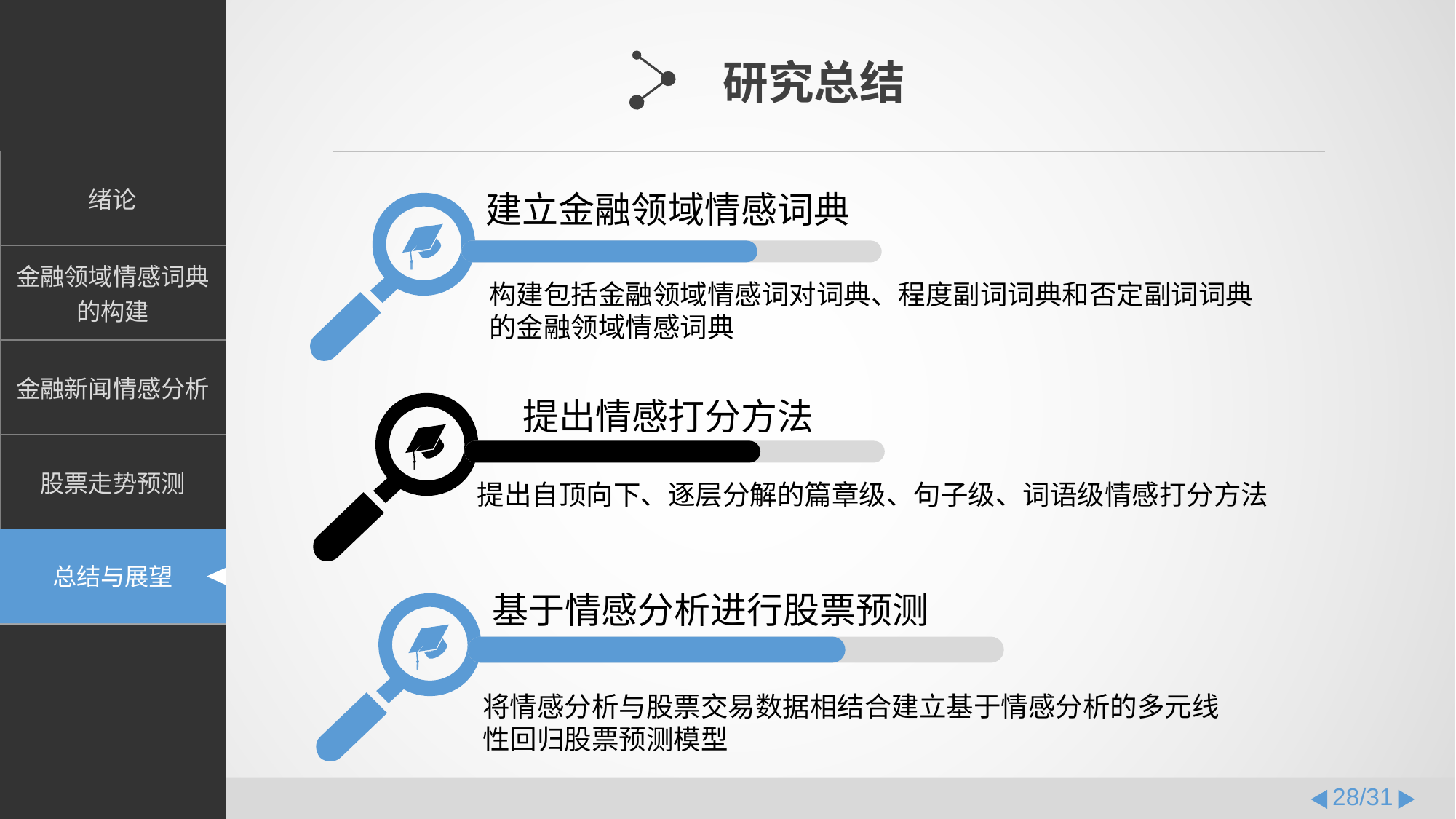

研究总结
建立金融领域情感词典

构建包括金融领域情感词对词典、程度副词词典和否定副词词典的金融领域情感词典
提出情感打分方法

提出自顶向下、逐层分解的篇章级、句子级、词语级情感打分方法
基于情感分析进行股票预测

将情感分析与股票交易数据相结合建立基于情感分析的多元线性回归股票预测模型